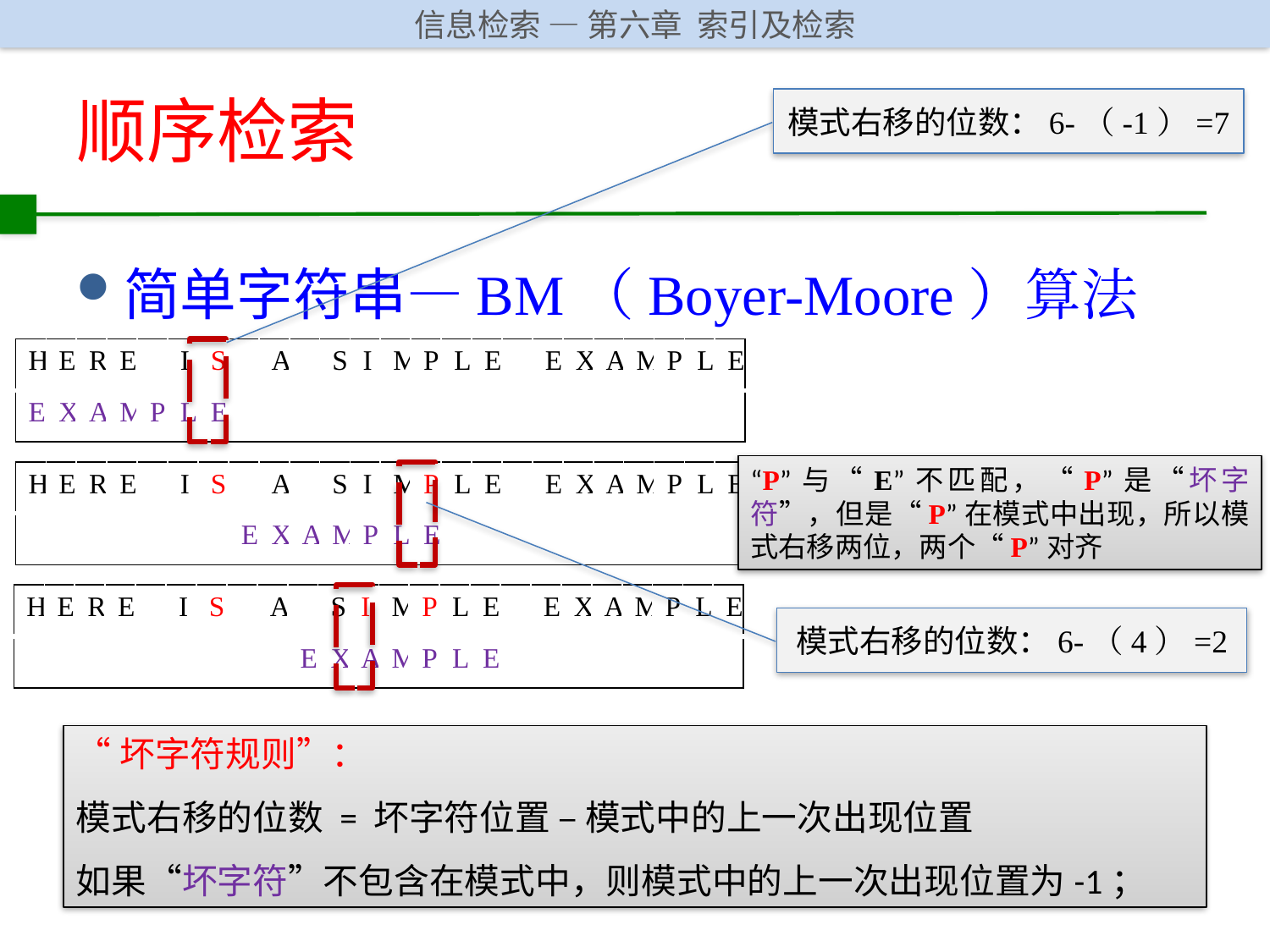

# 顺序检索
模式右移的位数：6-（-1）=7
简单字符串—BM（Boyer-Moore）算法
| H | E | R | E |  | I | S |  | A |  | S | I | M | P | L | E |  | E | X | A | M | P | L | E |
| --- | --- | --- | --- | --- | --- | --- | --- | --- | --- | --- | --- | --- | --- | --- | --- | --- | --- | --- | --- | --- | --- | --- | --- |
| E | X | A | M | P | L | E |  |  |  |  |  |  |  |  |  |  |  |  |  |  |  |  |  |

“P”与“E”不匹配，“P”是“坏字符”，但是“P”在模式中出现，所以模式右移两位，两个“P”对齐
| H | E | R | E |  | I | S |  | A |  | S | I | M | P | L | E |  | E | X | A | M | P | L | E |
| --- | --- | --- | --- | --- | --- | --- | --- | --- | --- | --- | --- | --- | --- | --- | --- | --- | --- | --- | --- | --- | --- | --- | --- |
|  |  |  |  |  |  |  | E | X | A | M | P | L | E |  |  |  |  |  |  |  |  |  |  |

| H | E | R | E |  | I | S |  | A |  | S | I | M | P | L | E |  | E | X | A | M | P | L | E |
| --- | --- | --- | --- | --- | --- | --- | --- | --- | --- | --- | --- | --- | --- | --- | --- | --- | --- | --- | --- | --- | --- | --- | --- |
|  |  |  |  |  |  |  |  |  | E | X | A | M | P | L | E |  |  |  |  |  |  |  |  |

模式右移的位数：6-（4）=2
“坏字符规则”：
模式右移的位数 = 坏字符位置 – 模式中的上一次出现位置
如果“坏字符”不包含在模式中，则模式中的上一次出现位置为-1；